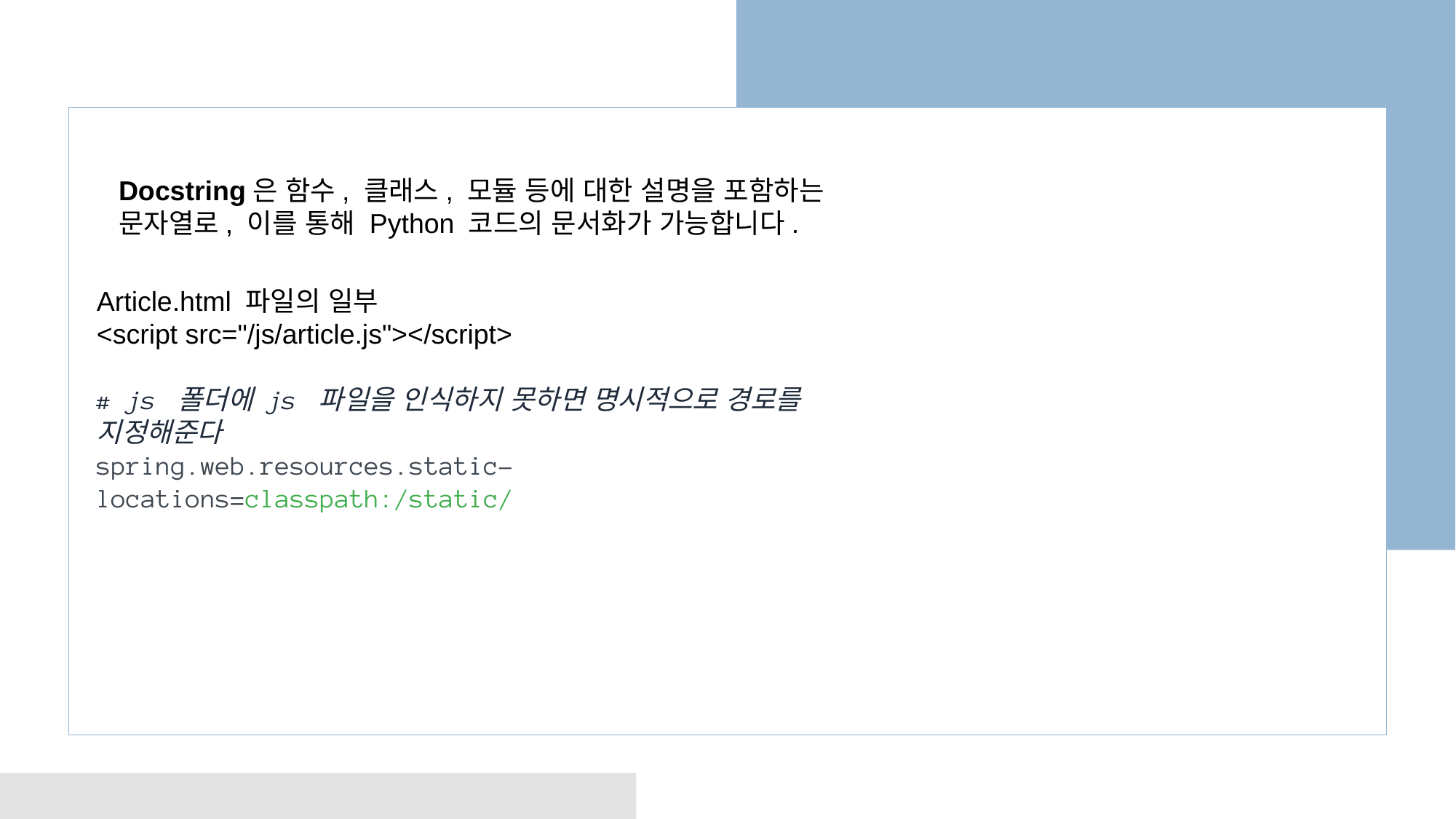

Docstring은 함수, 클래스, 모듈 등에 대한 설명을 포함하는 문자열로, 이를 통해 Python 코드의 문서화가 가능합니다.
Article.html 파일의 일부
<script src="/js/article.js"></script>

# js 폴더에 js 파일을 인식하지 못하면 명시적으로 경로를 지정해준다
spring.web.resources.static-locations=classpath:/static/